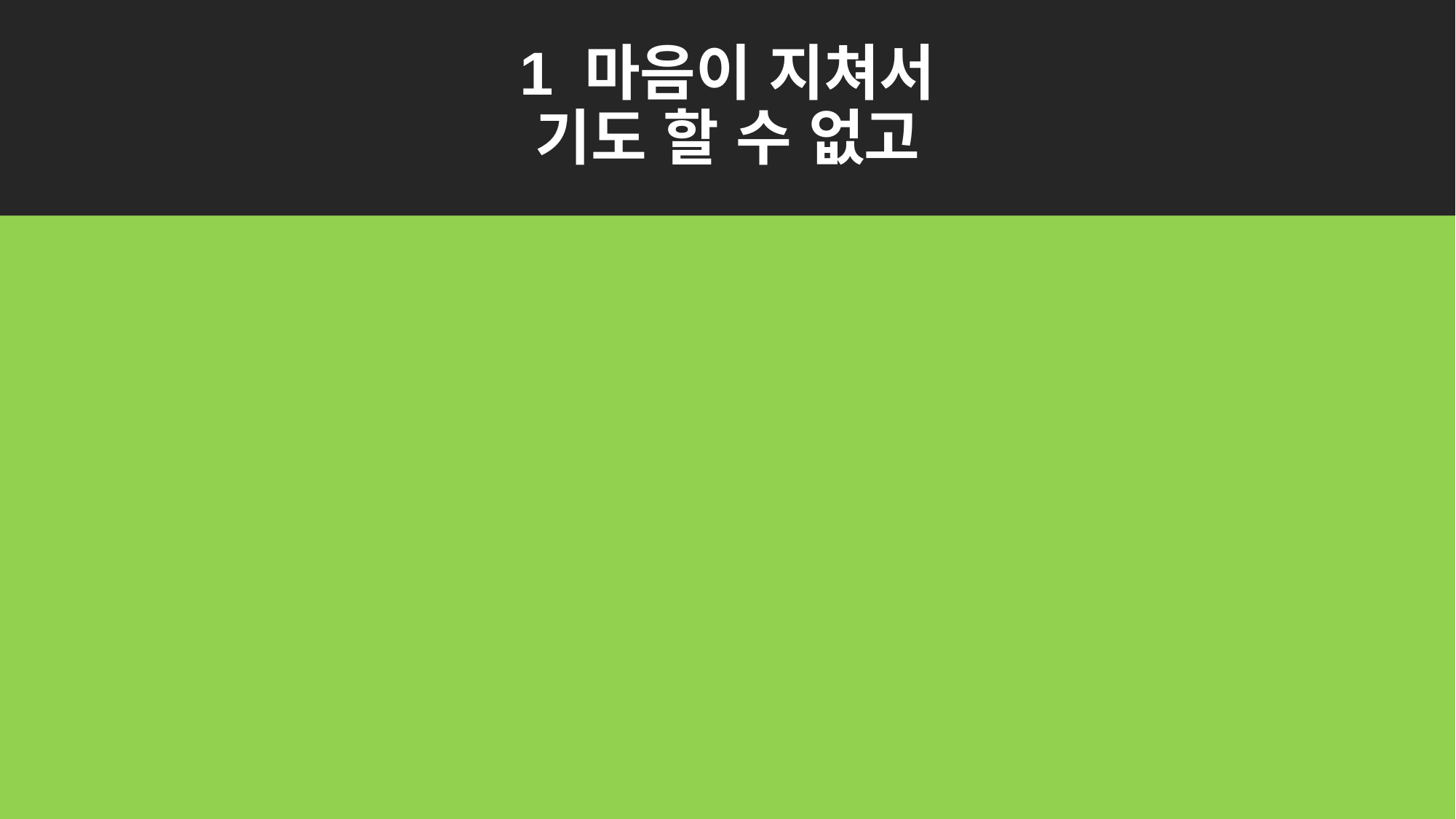

# 1 마음이 지쳐서 기도 할 수 없고